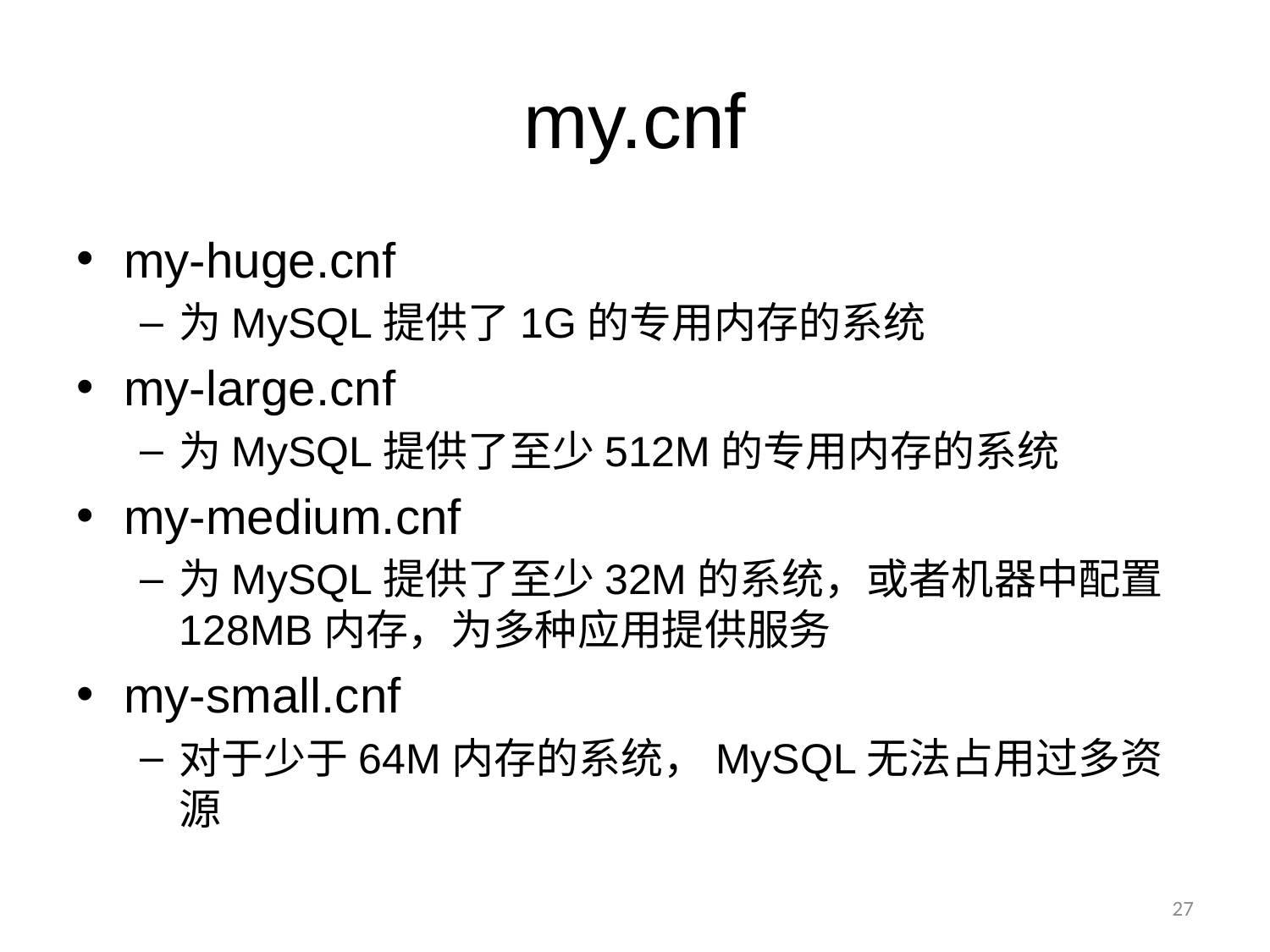

# my.cnf
my-huge.cnf
为MySQL提供了1G的专用内存的系统
my-large.cnf
为MySQL提供了至少512M的专用内存的系统
my-medium.cnf
为MySQL提供了至少32M的系统，或者机器中配置128MB内存，为多种应用提供服务
my-small.cnf
对于少于64M内存的系统，MySQL无法占用过多资源
27